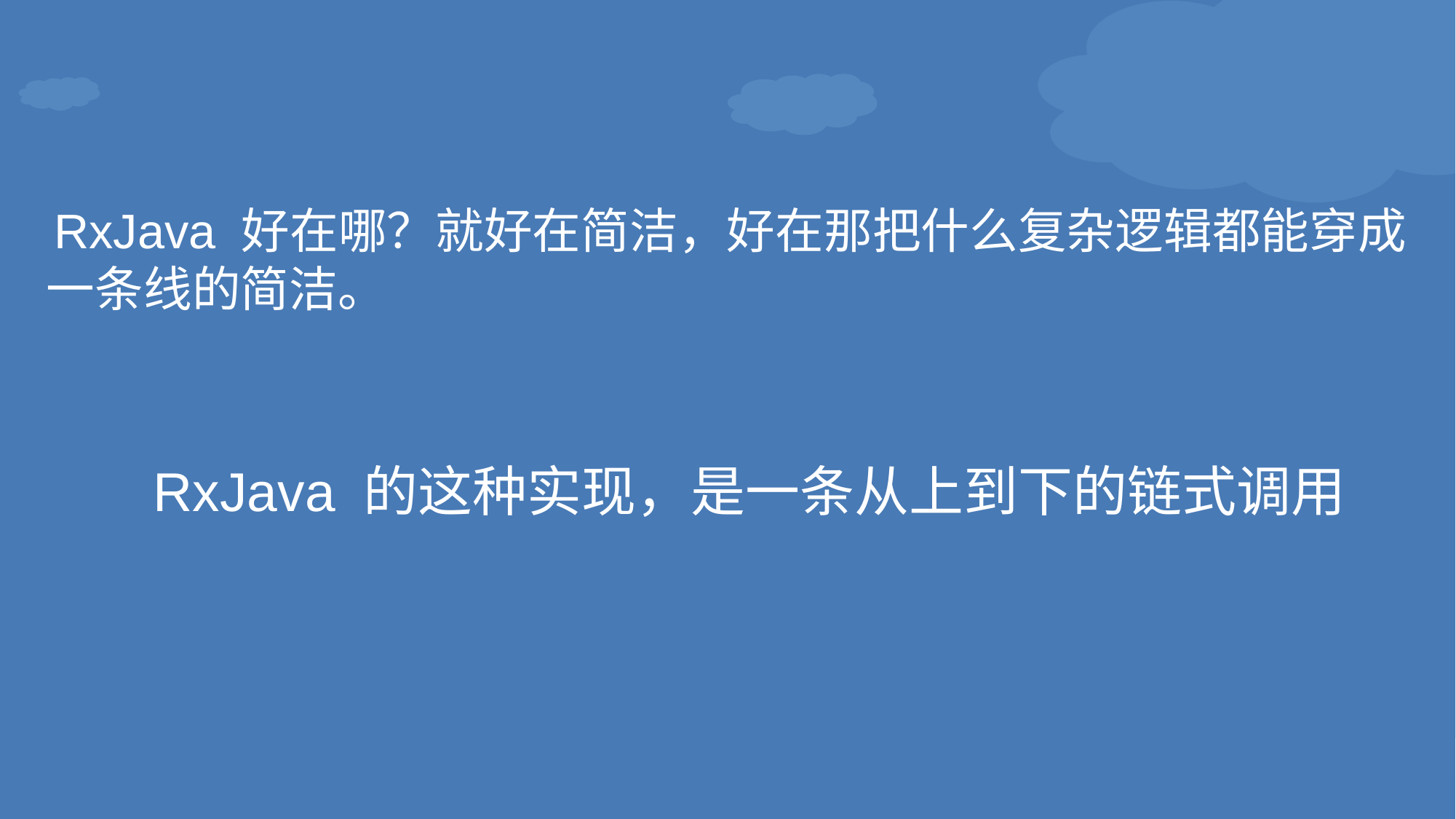

RxJava 好在哪？就好在简洁，好在那把什么复杂逻辑都能穿成一条线的简洁。
 RxJava 的这种实现，是一条从上到下的链式调用